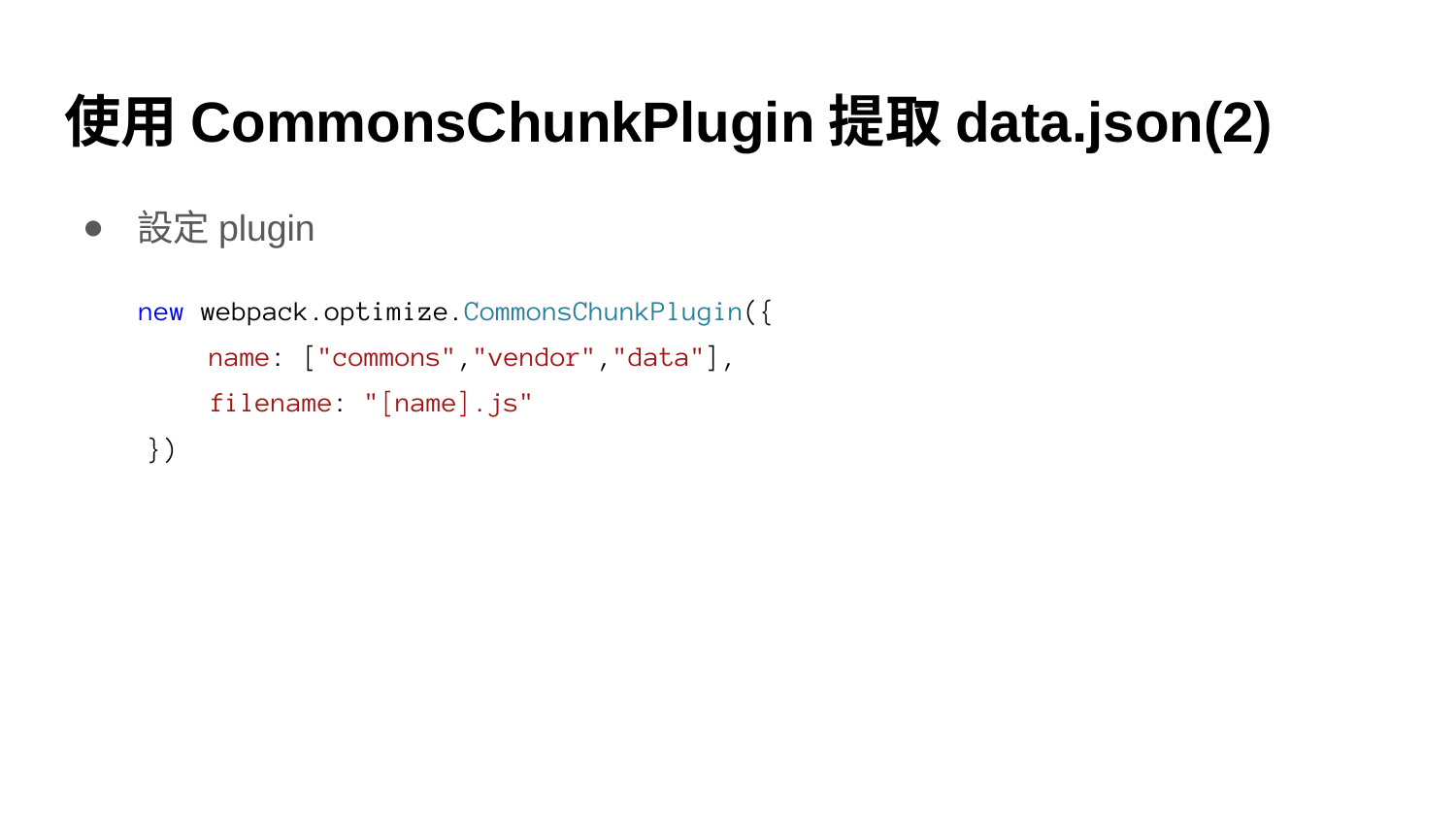

# 使用CommonsChunkPlugin提取data.json(2)
設定plugin
   new webpack.optimize.CommonsChunkPlugin({
       name: ["commons","vendor","data"],
       filename: "[name].js"
   })